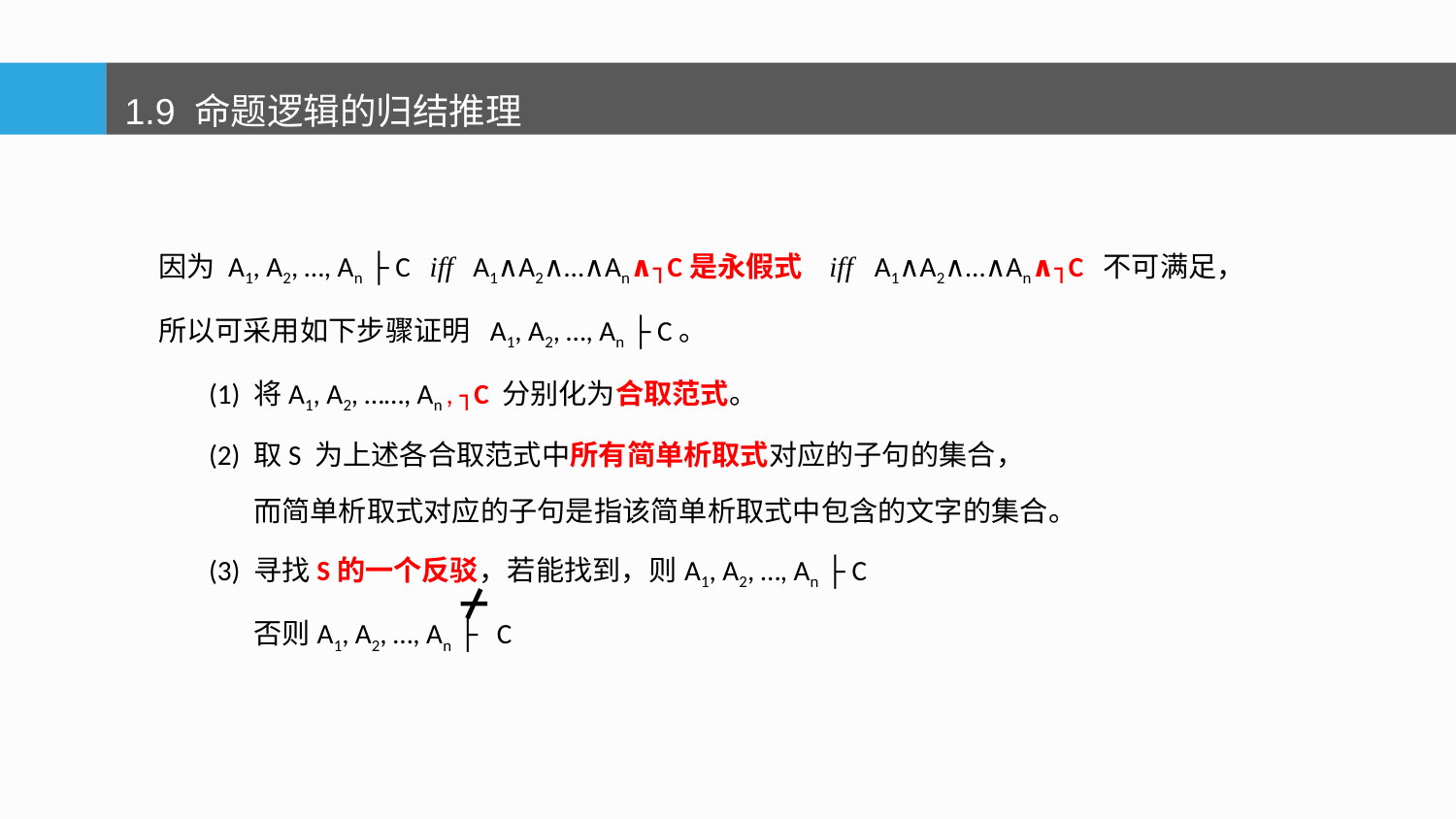

1.9 命题逻辑的归结推理

因为 A1, A2, …, An ├ C   iff   A1∧A2∧…∧An∧┐C是永假式   iff   A1∧A2∧…∧An∧┐C  不可满足，
所以可采用如下步骤证明  A1, A2, …, An ├ C。
        (1) 将A1, A2, ……, An , ┐C 分别化为合取范式。
        (2) 取S 为上述各合取范式中所有简单析取式对应的子句的集合，
              而简单析取式对应的子句是指该简单析取式中包含的文字的集合。
        (3) 寻找S的一个反驳，若能找到，则A1, A2, …, An ├ C
              否则A1, A2, …, An ├   C